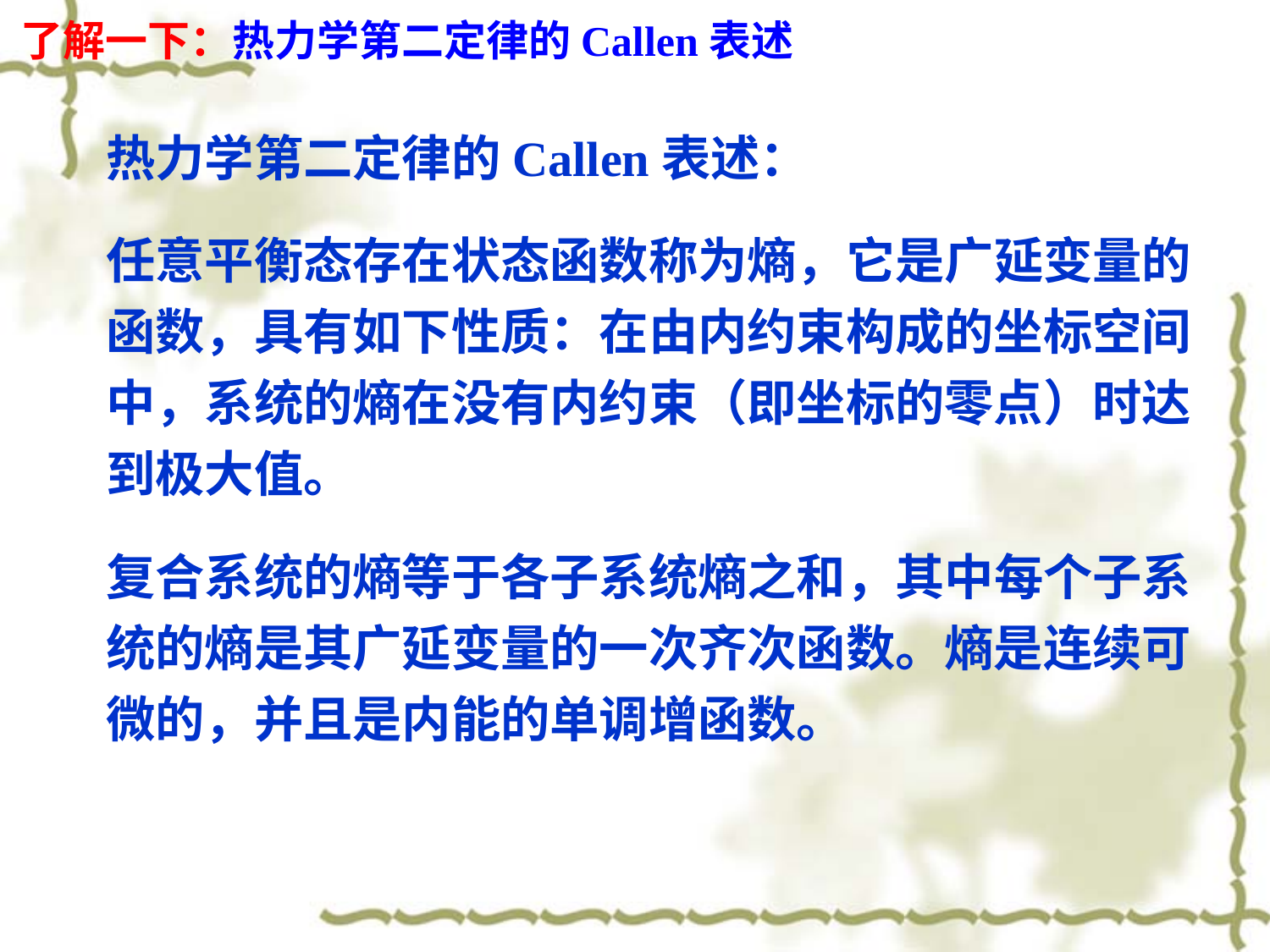

了解一下：热力学第二定律的Callen表述
热力学第二定律的Callen表述：
任意平衡态存在状态函数称为熵，它是广延变量的函数，具有如下性质：在由内约束构成的坐标空间中，系统的熵在没有内约束（即坐标的零点）时达到极大值。
复合系统的熵等于各子系统熵之和，其中每个子系统的熵是其广延变量的一次齐次函数。熵是连续可微的，并且是内能的单调增函数。